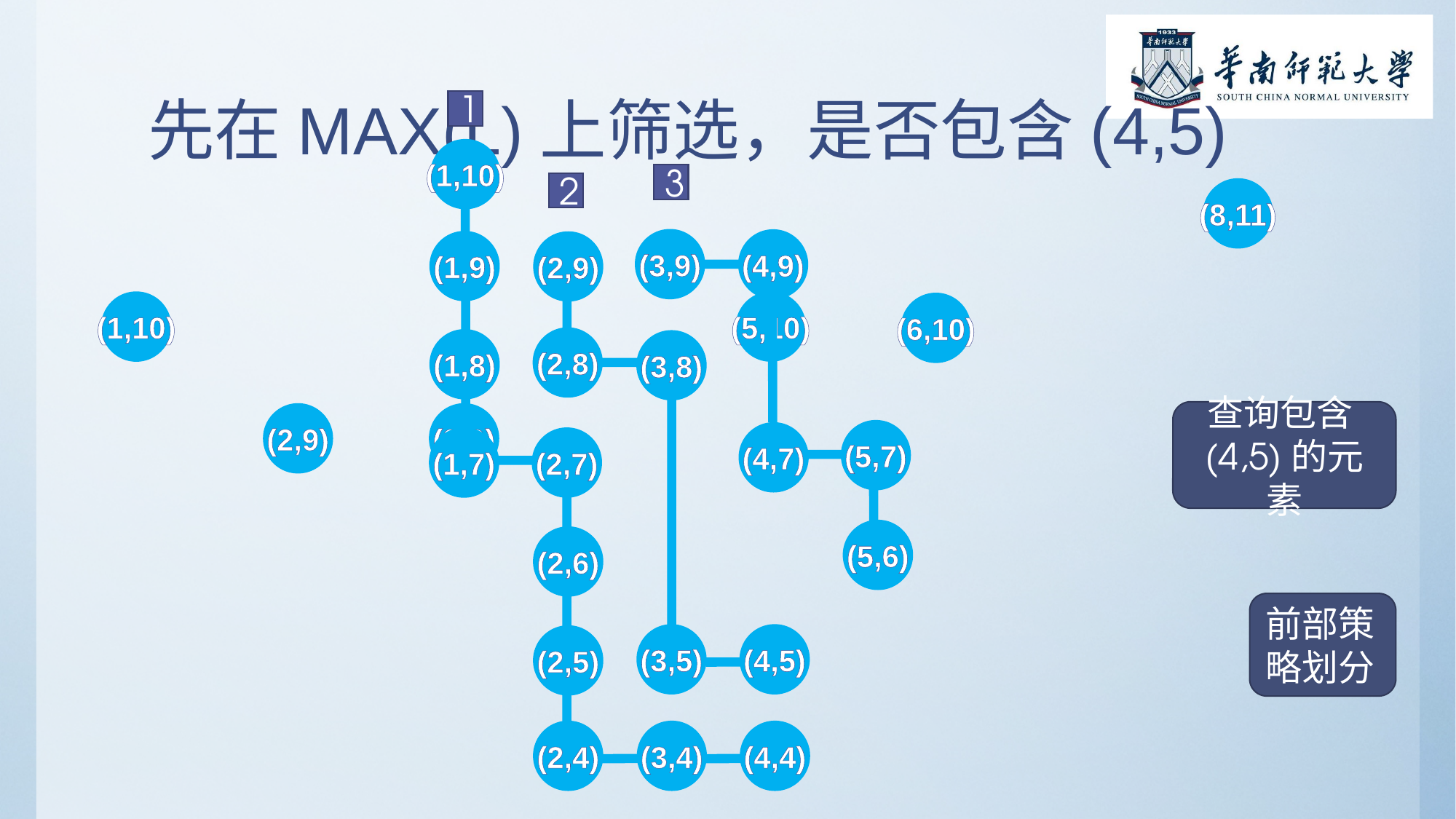

# 先在MAX(L)上筛选，是否包含(4,5)
1
(1,10)

(1,9)

(1,8)

(2,7)
(1,7)

(2,6)

(2,5)

(2,4)
(4,4)
(3,4)

3
(3,9)
(4,9)

(5,7)
(4,7)

(5,6)
2
(2,9)

(2,8)
(3,8)

(4,5)
(3,5)

(8,11)
(1,10)
(5,10)
(6,10)
查询包含(4,5)的元素
(2,9)
(3,9)
前部策略划分